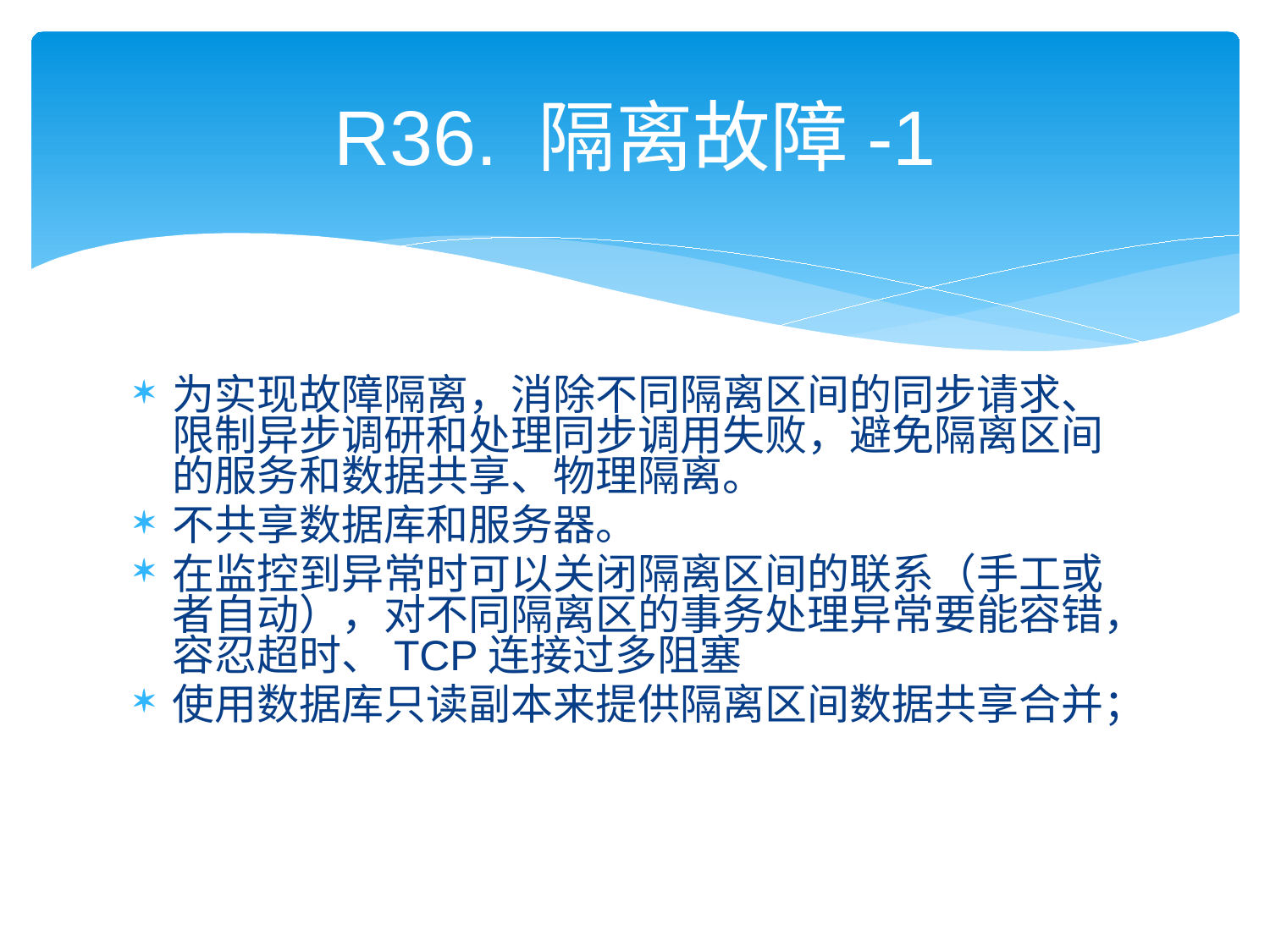

# R36. 隔离故障-1
为实现故障隔离，消除不同隔离区间的同步请求、限制异步调研和处理同步调用失败，避免隔离区间的服务和数据共享、物理隔离。
不共享数据库和服务器。
在监控到异常时可以关闭隔离区间的联系（手工或者自动），对不同隔离区的事务处理异常要能容错，容忍超时、TCP连接过多阻塞
使用数据库只读副本来提供隔离区间数据共享合并；